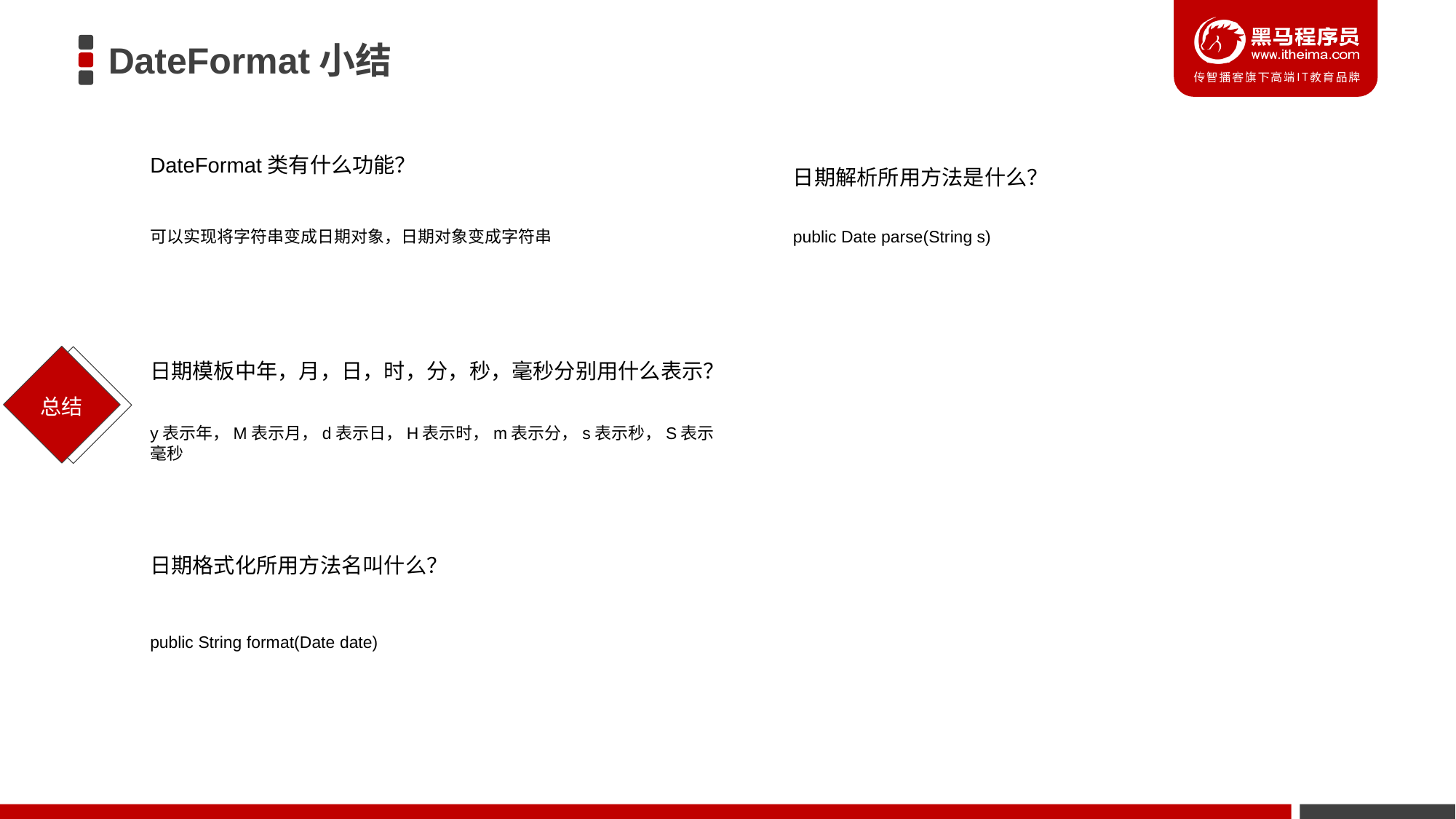

# DateFormat小结
DateFormat类有什么功能？
日期解析所用方法是什么？
可以实现将字符串变成日期对象，日期对象变成字符串
public Date parse(String s)
日期模板中年，月，日，时，分，秒，毫秒分别用什么表示？
y表示年，M表示月，d表示日，H表示时，m表示分，s表示秒，S表示毫秒
日期格式化所用方法名叫什么？
public String format(Date date)